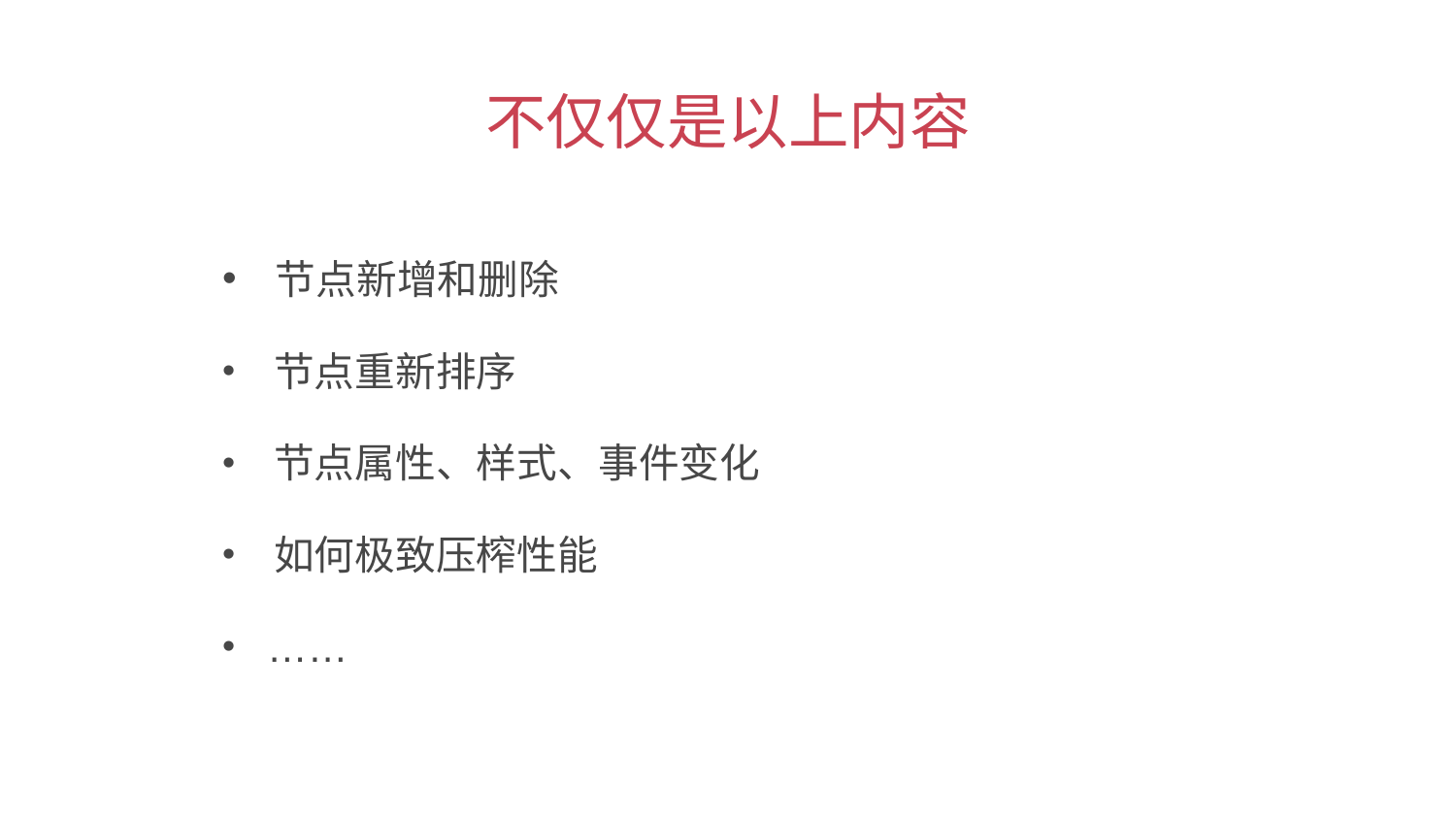

不仅仅是以上内容
 节点新增和删除
 节点重新排序
 节点属性、样式、事件变化
 如何极致压榨性能
 ……